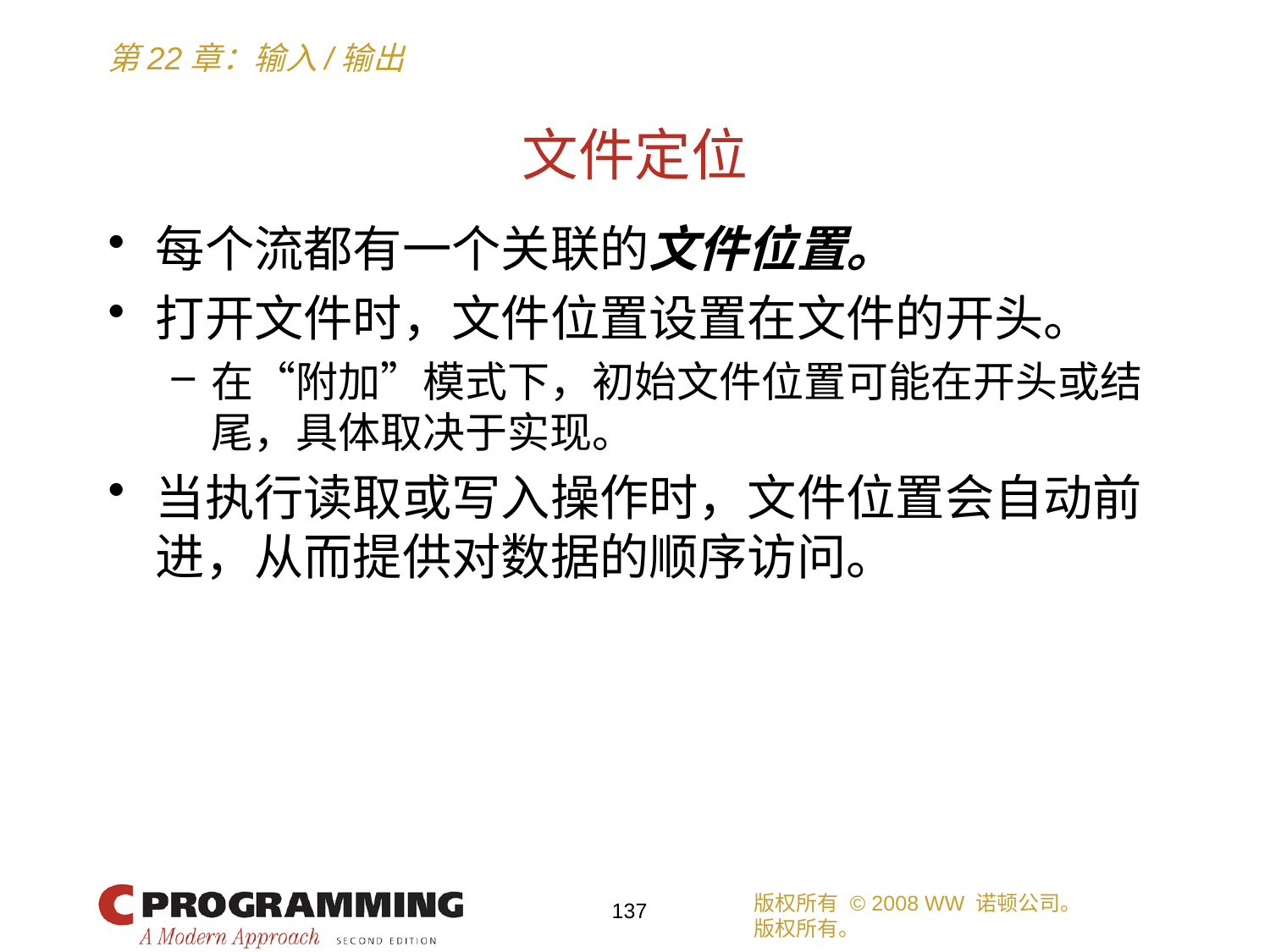

# 文件定位
每个流都有一个关联的文件位置。
打开文件时，文件位置设置在文件的开头。
在“附加”模式下，初始文件位置可能在开头或结尾，具体取决于实现。
当执行读取或写入操作时，文件位置会自动前进，从而提供对数据的顺序访问。

版权所有 © 2008 WW 诺顿公司。
版权所有。
137